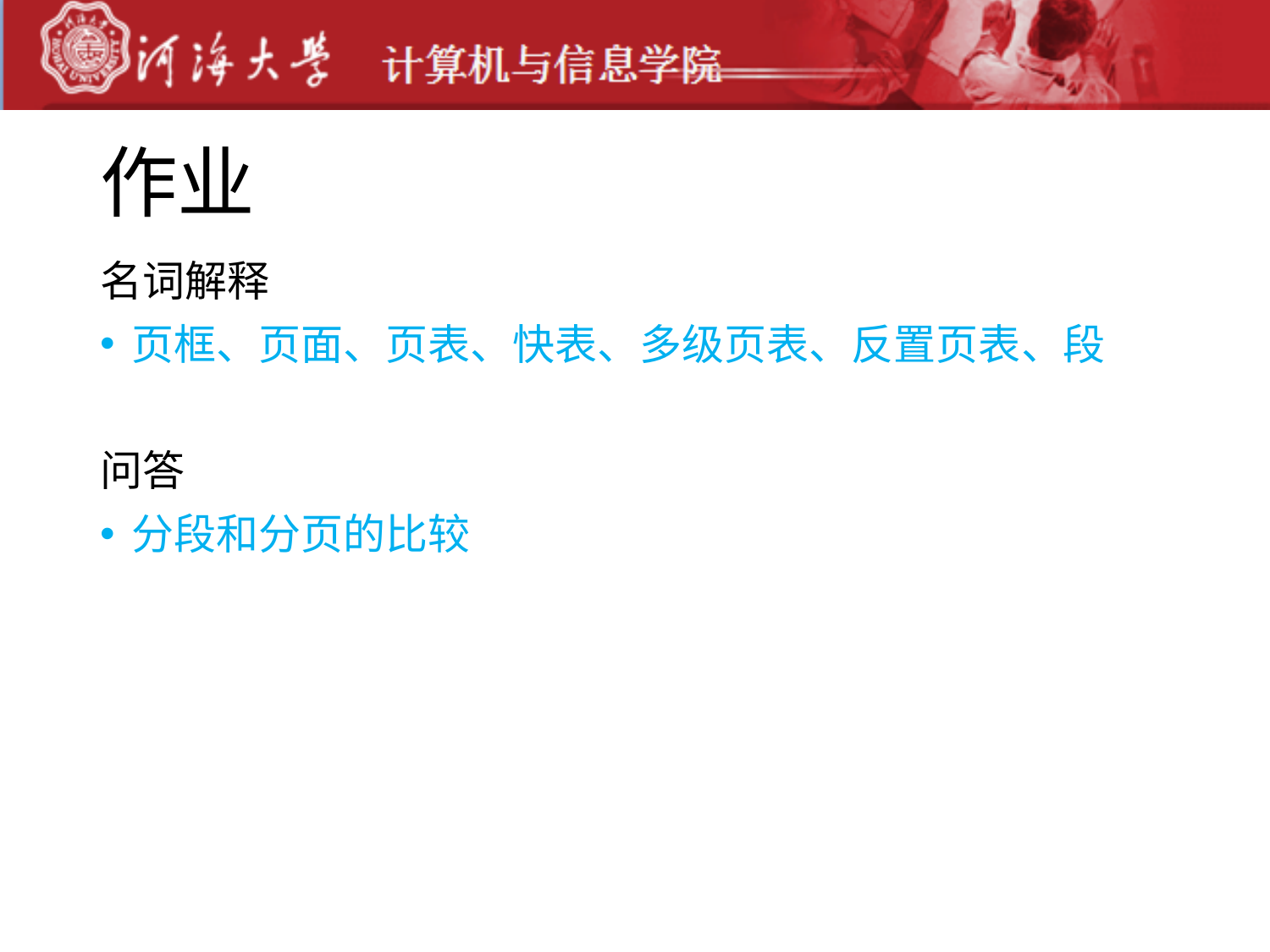

# 作业
名词解释
页框、页面、页表、快表、多级页表、反置页表、段

问答
分段和分页的比较